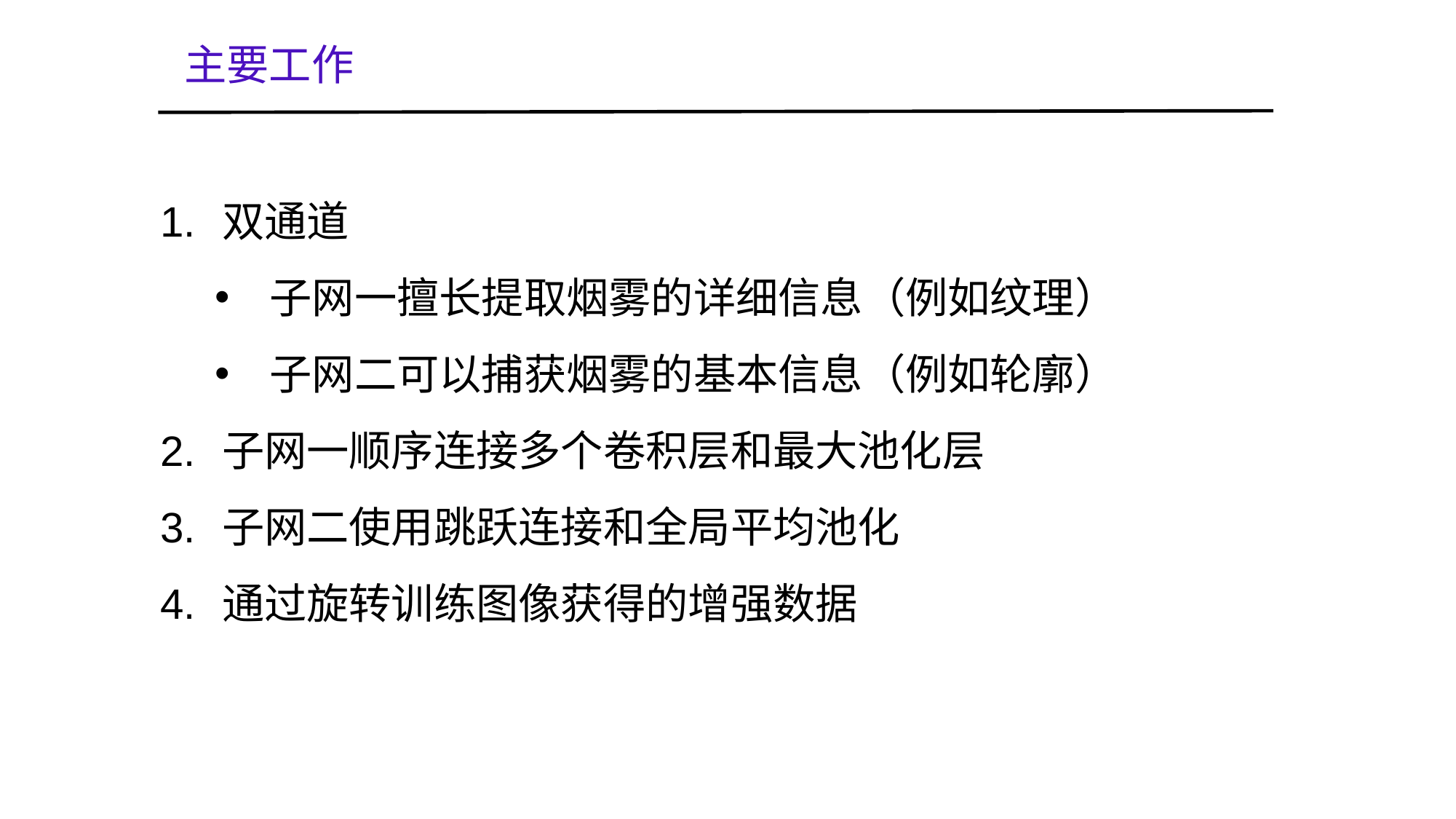

主要工作
双通道
子网一擅长提取烟雾的详细信息（例如纹理）
子网二可以捕获烟雾的基本信息（例如轮廓）
子网一顺序连接多个卷积层和最大池化层
子网二使用跳跃连接和全局平均池化
通过旋转训练图像获得的增强数据